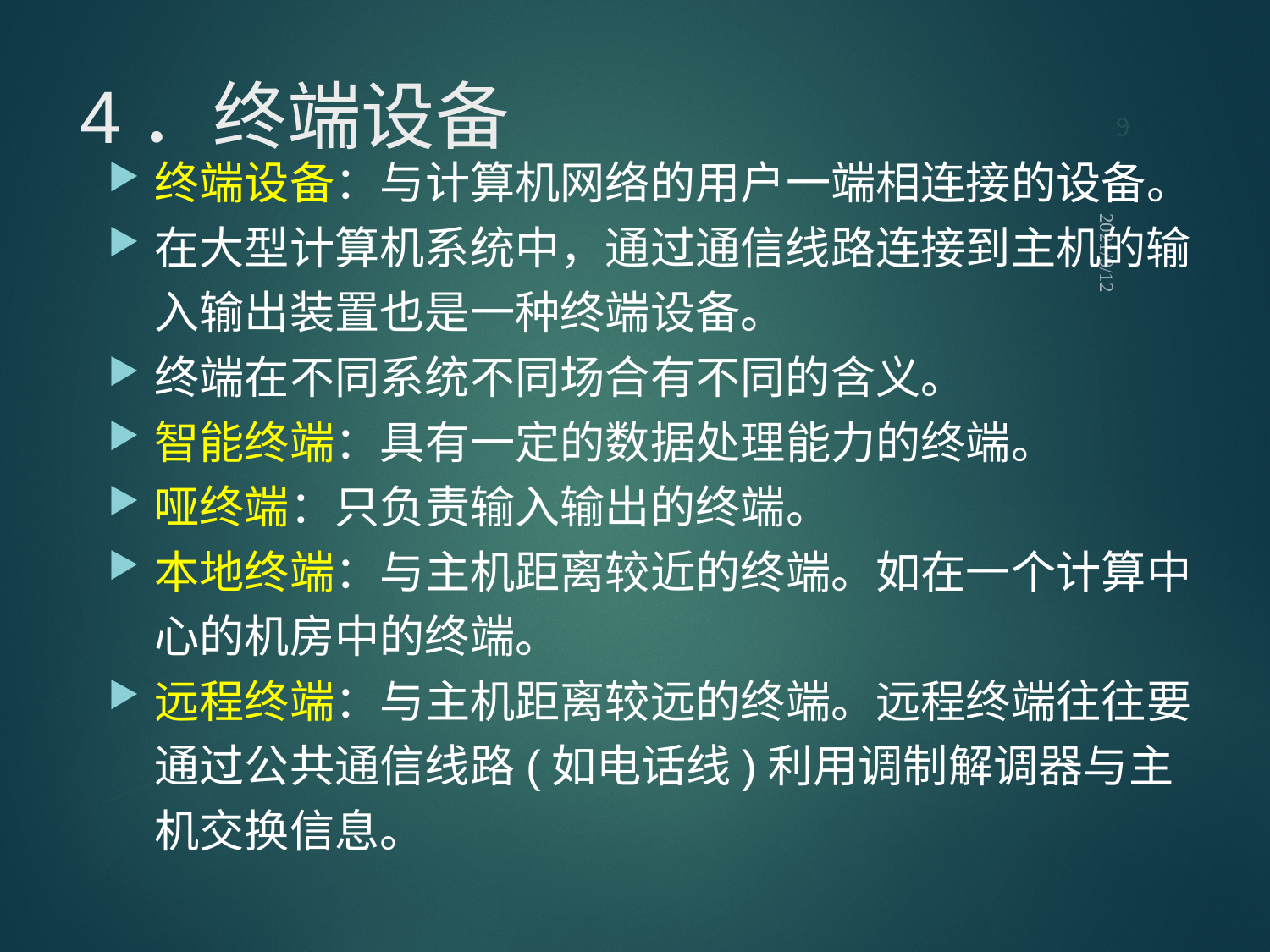

9
# 4．终端设备
终端设备：与计算机网络的用户一端相连接的设备。
在大型计算机系统中，通过通信线路连接到主机的输入输出装置也是一种终端设备。
终端在不同系统不同场合有不同的含义。
智能终端：具有一定的数据处理能力的终端。
哑终端：只负责输入输出的终端。
本地终端：与主机距离较近的终端。如在一个计算中心的机房中的终端。
远程终端：与主机距离较远的终端。远程终端往往要通过公共通信线路(如电话线)利用调制解调器与主机交换信息。
2021/9/12